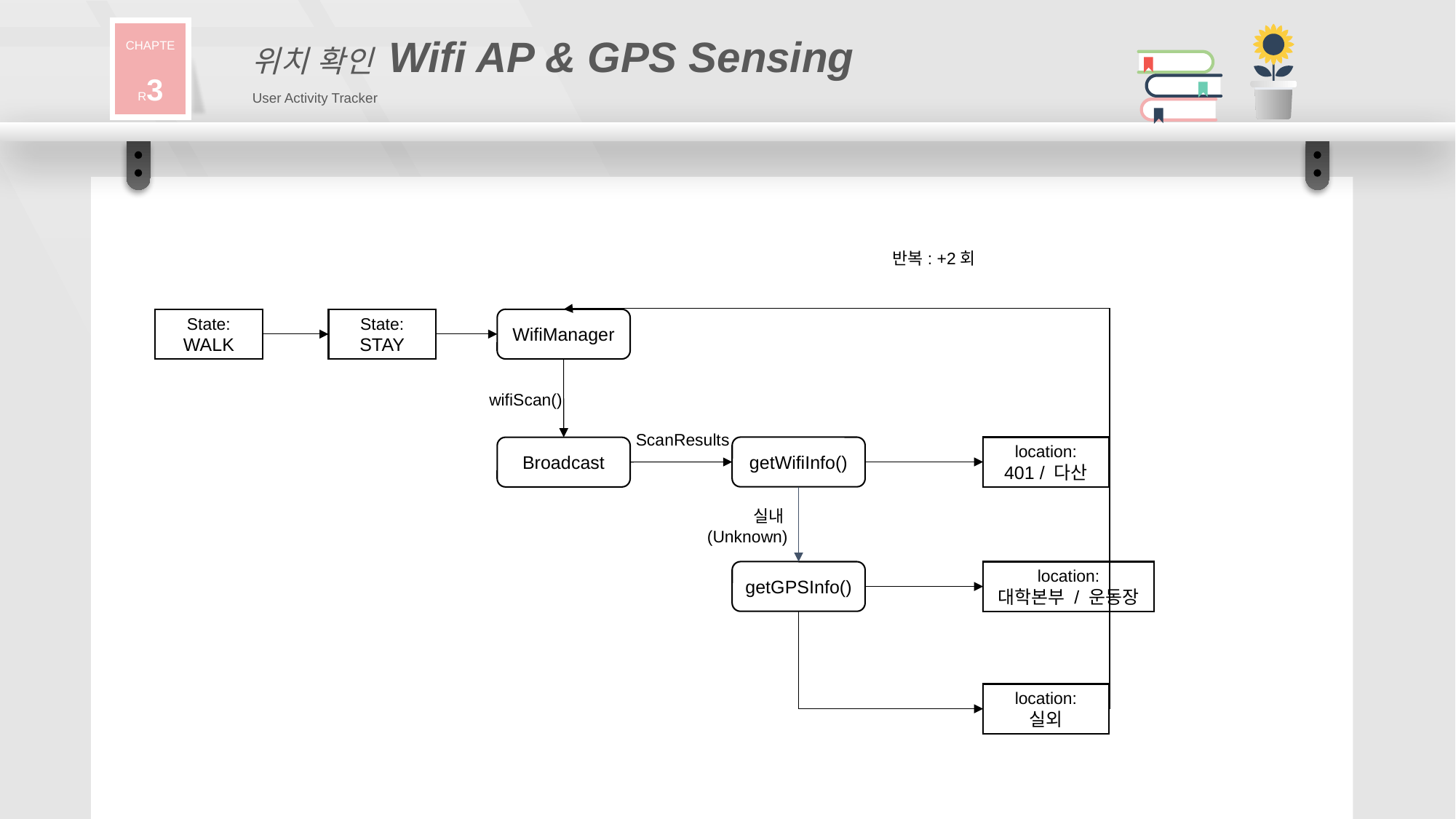

위치 확인 Wifi AP & GPS Sensing
User Activity Tracker

CHAPTER3

반복: +2회
State:
WALK
State:
STAY
WifiManager
wifiScan()
ScanResults
getWifiInfo()
location:
401 / 다산
Broadcast
실내(Unknown)
getGPSInfo()
location:
대학본부 / 운동장
location:
실외